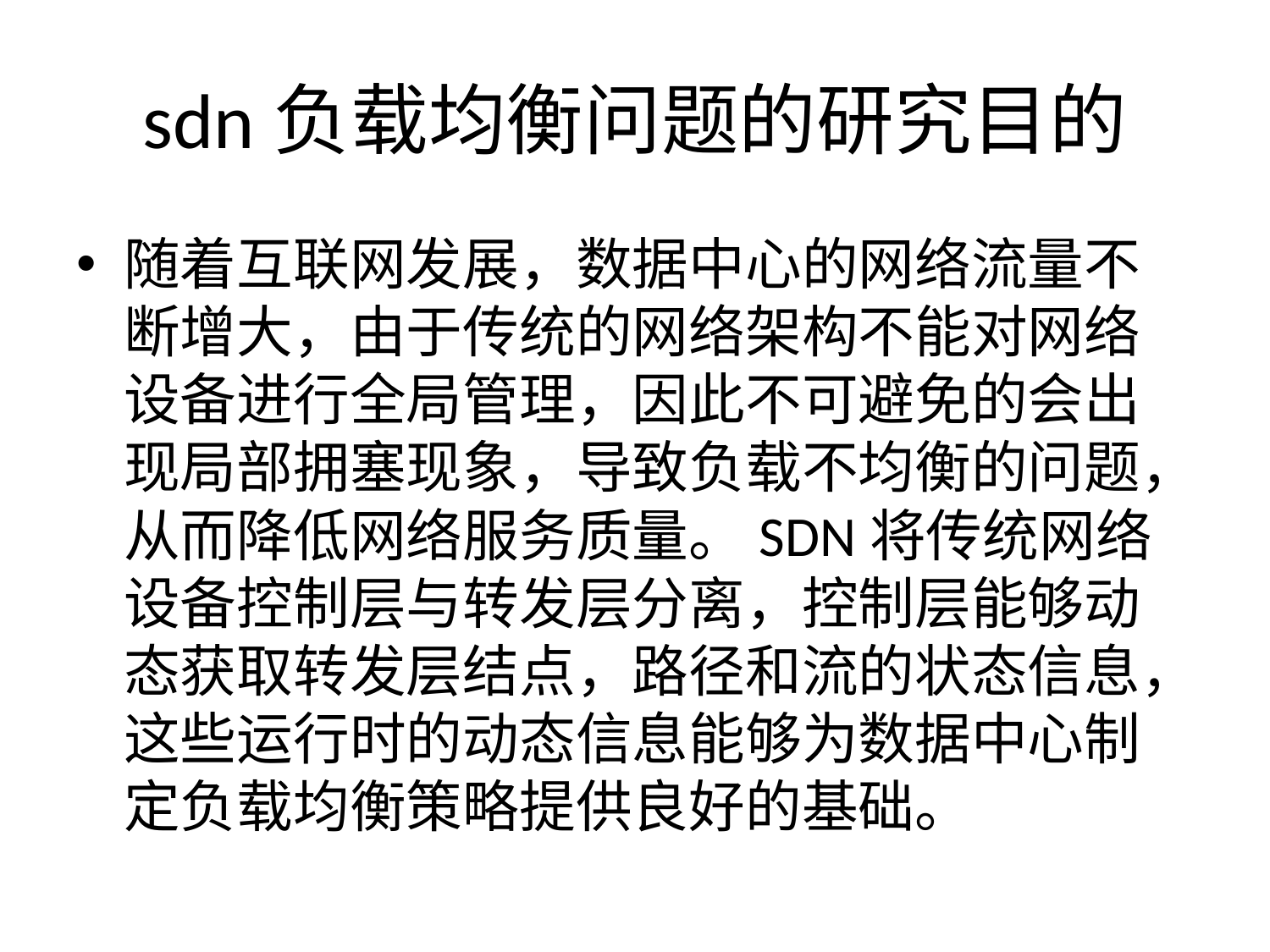

# sdn负载均衡问题的研究目的
随着互联网发展，数据中心的网络流量不断增大，由于传统的网络架构不能对网络设备进行全局管理，因此不可避免的会出现局部拥塞现象，导致负载不均衡的问题，从而降低网络服务质量。SDN将传统网络设备控制层与转发层分离，控制层能够动态获取转发层结点，路径和流的状态信息，这些运行时的动态信息能够为数据中心制定负载均衡策略提供良好的基础。